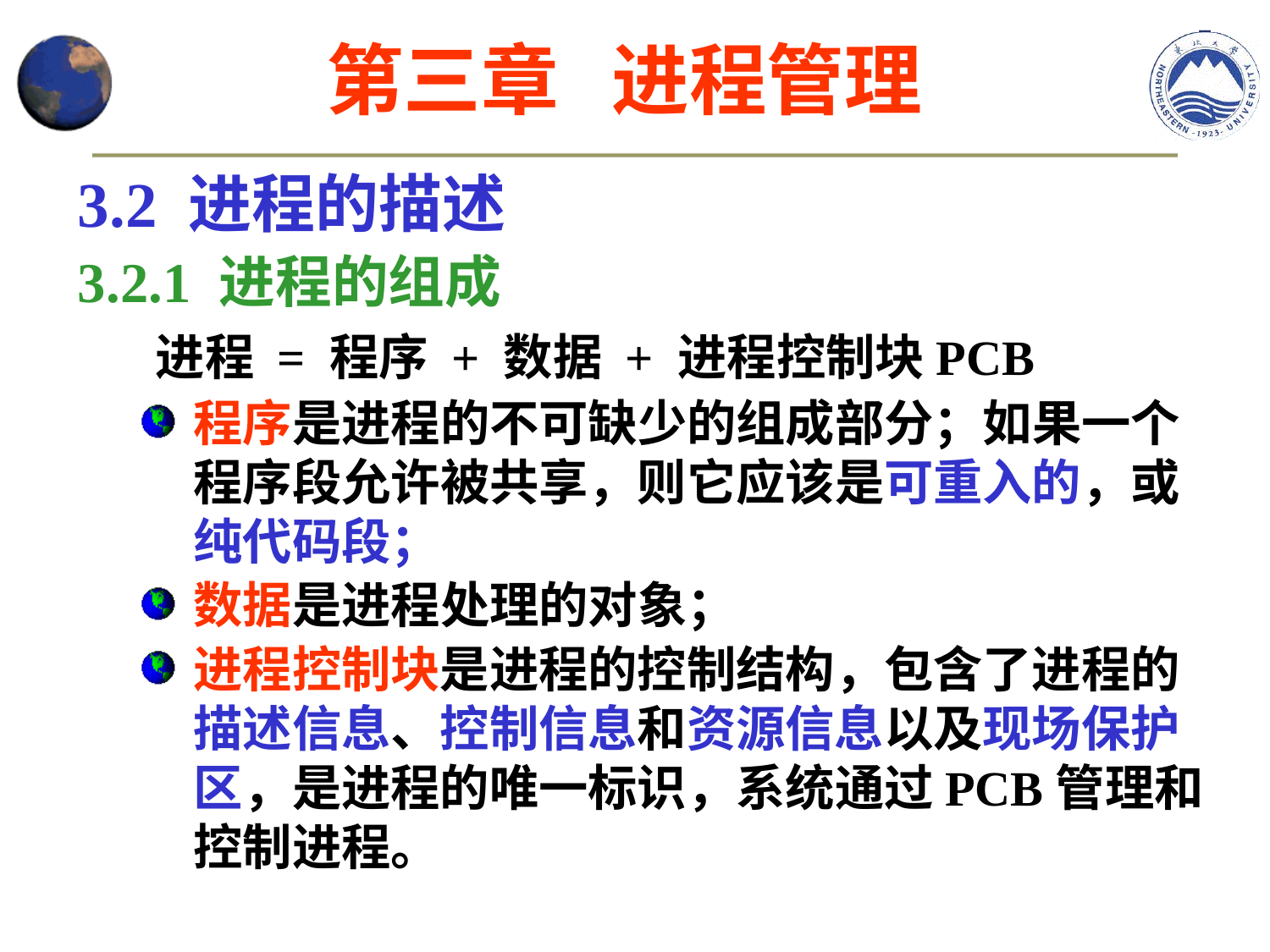

第三章   进程管理
3.2 进程的描述
3.2.1 进程的组成
     进程 = 程序 + 数据 + 进程控制块PCB
程序是进程的不可缺少的组成部分；如果一个程序段允许被共享，则它应该是可重入的，或纯代码段；
数据是进程处理的对象；
进程控制块是进程的控制结构，包含了进程的描述信息、控制信息和资源信息以及现场保护区，是进程的唯一标识，系统通过PCB管理和控制进程。